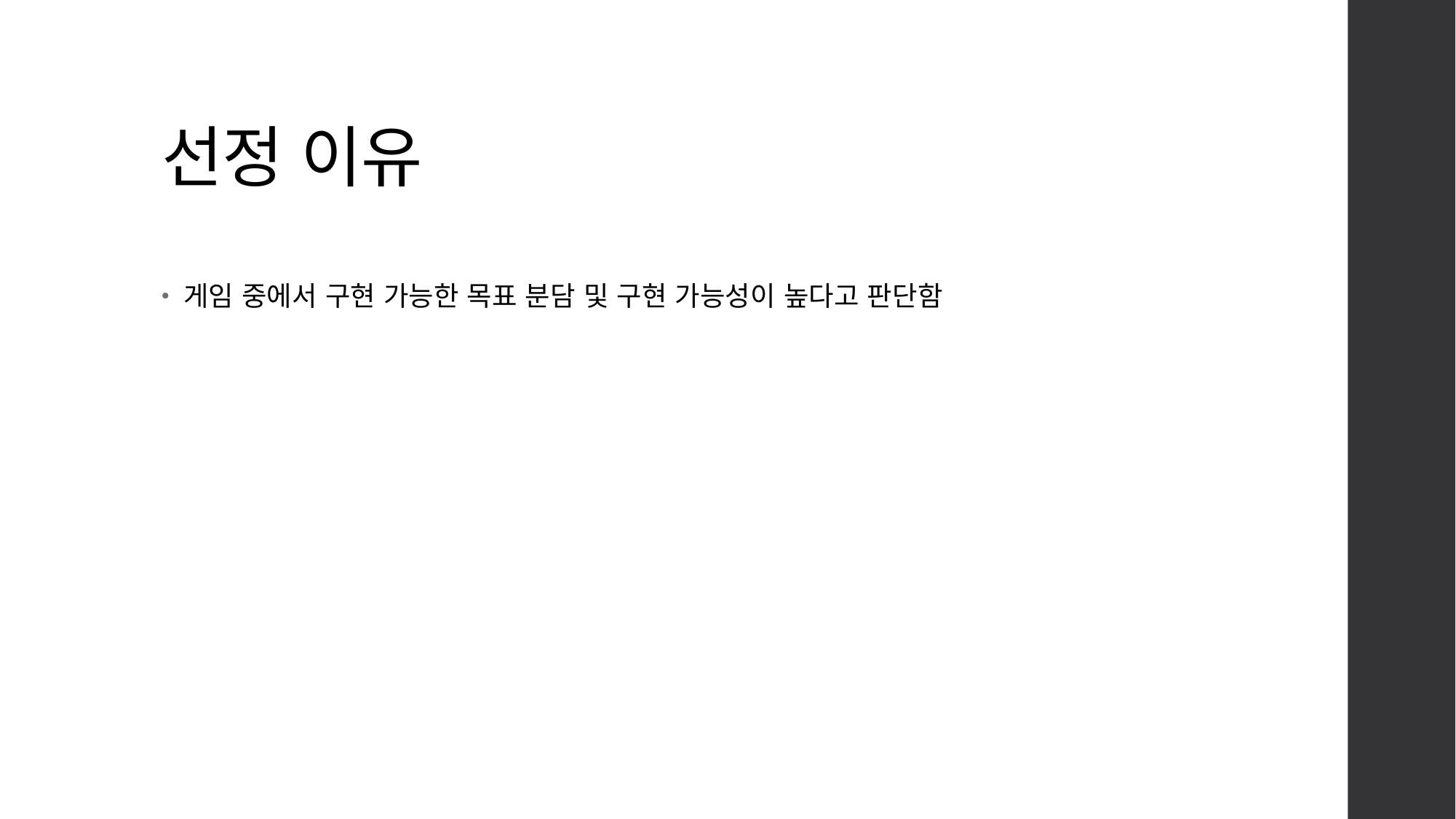

# 선정 이유

게임 중에서 구현 가능한 목표 분담 및 구현 가능성이 높다고 판단함